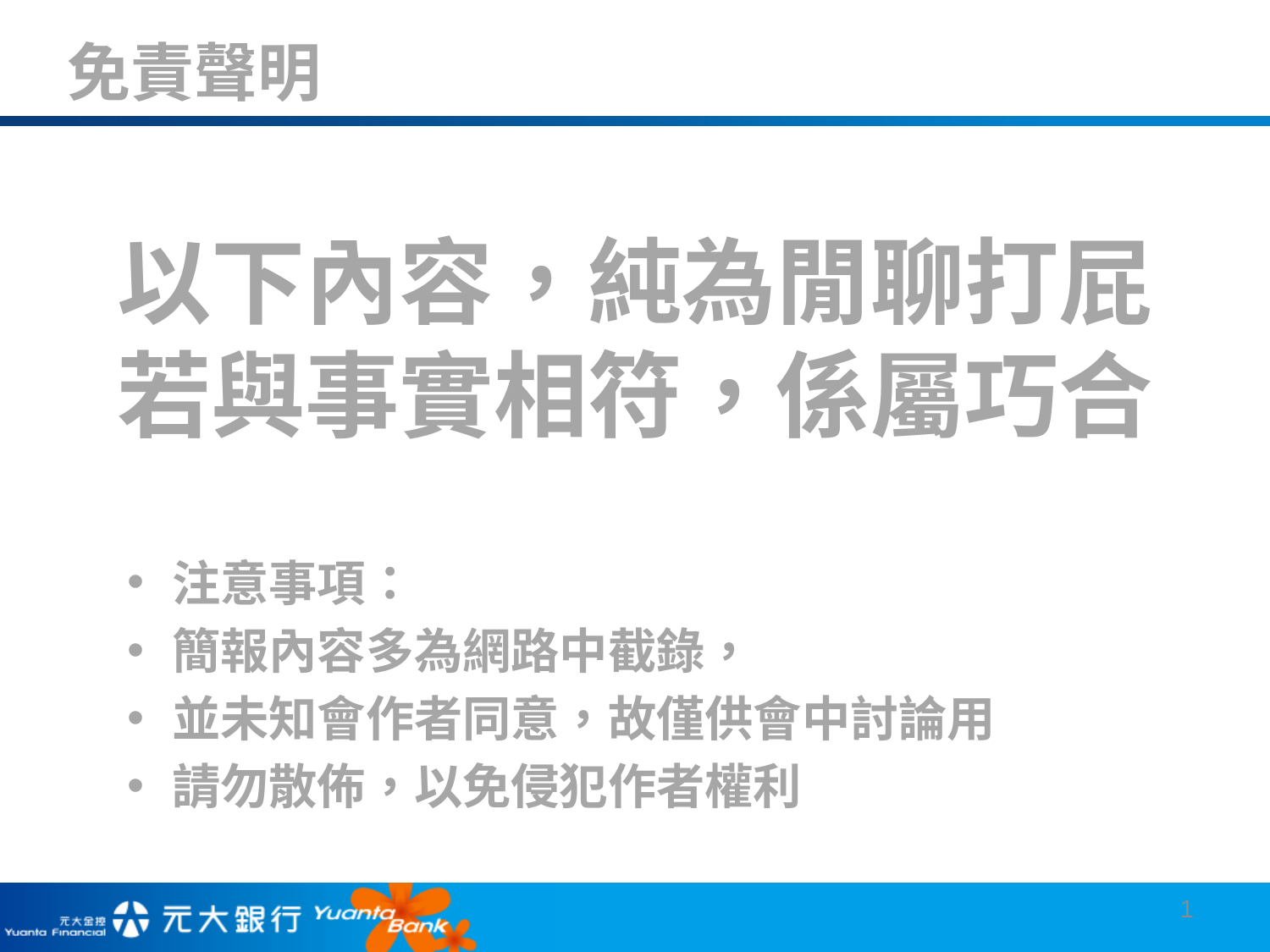

免責聲明
以下內容，純為閒聊打屁
若與事實相符，係屬巧合
注意事項：
簡報內容多為網路中截錄，
並未知會作者同意，故僅供會中討論用
請勿散佈，以免侵犯作者權利
1